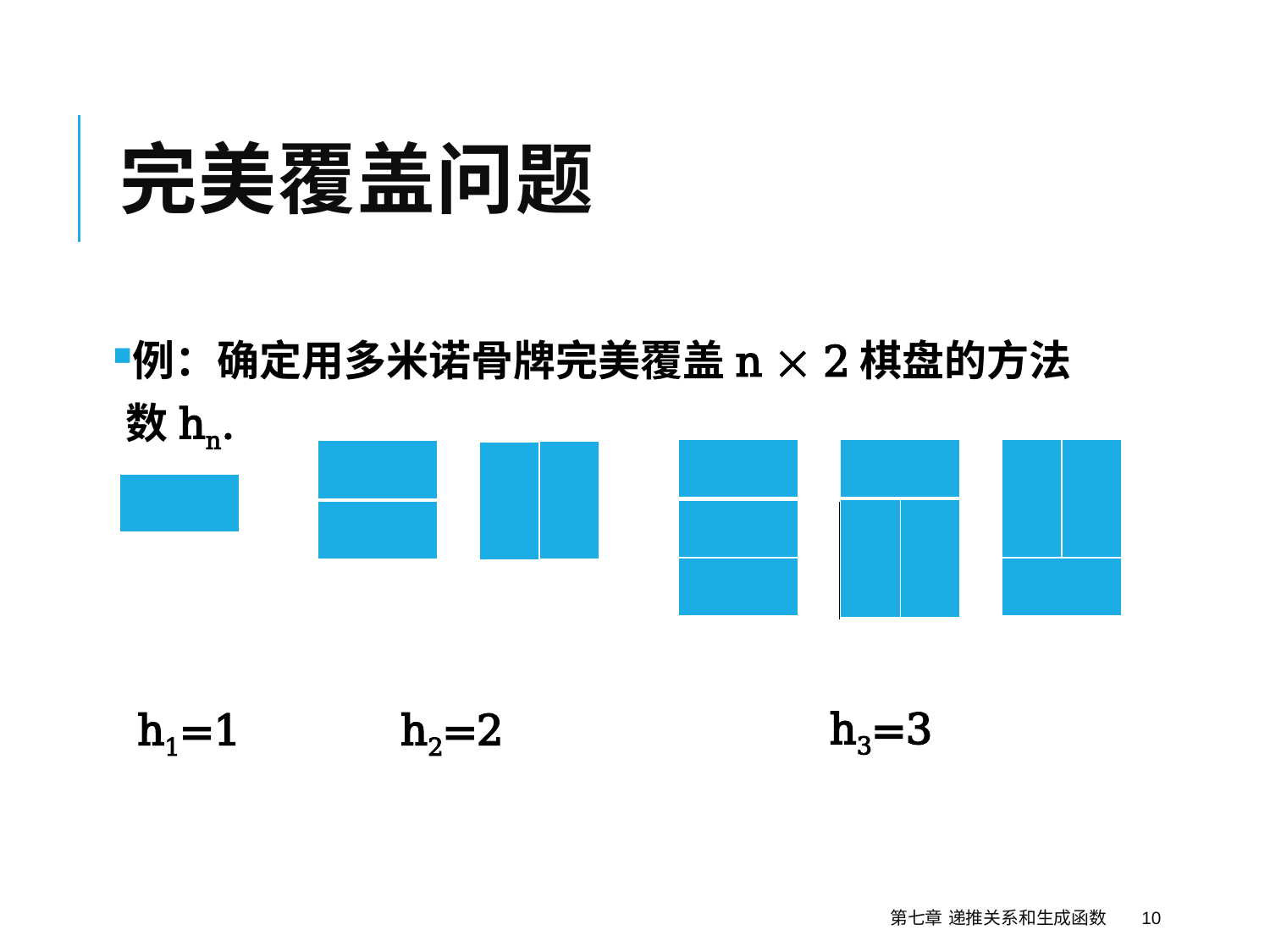

# 完美覆盖问题
例：确定用多米诺骨牌完美覆盖n × 2棋盘的方法数hn.
|  |  |
| --- | --- |
|  |  |
|  |  |
|  |
| --- |
|  |  |
| --- | --- |
|  |  |
|  |  |
|  |
| --- |
|  |
| --- |
|  |
| --- |
|  |  |
| --- | --- |
|  |  |
|  |  |
|  |  |
| --- | --- |
|  |  |
|  |
| --- |
|  |
| --- |
|  |  |
| --- | --- |
|  |  |
|  |
| --- |
|  |  |
| --- | --- |
|  |
| --- |
|  |
| --- |
|  |
| --- |
|  |
| --- |
|  |
| --- |
|  |
| --- |
|  |
| --- |
h3=3
h1=1
h2=2
第七章 递推关系和生成函数
10